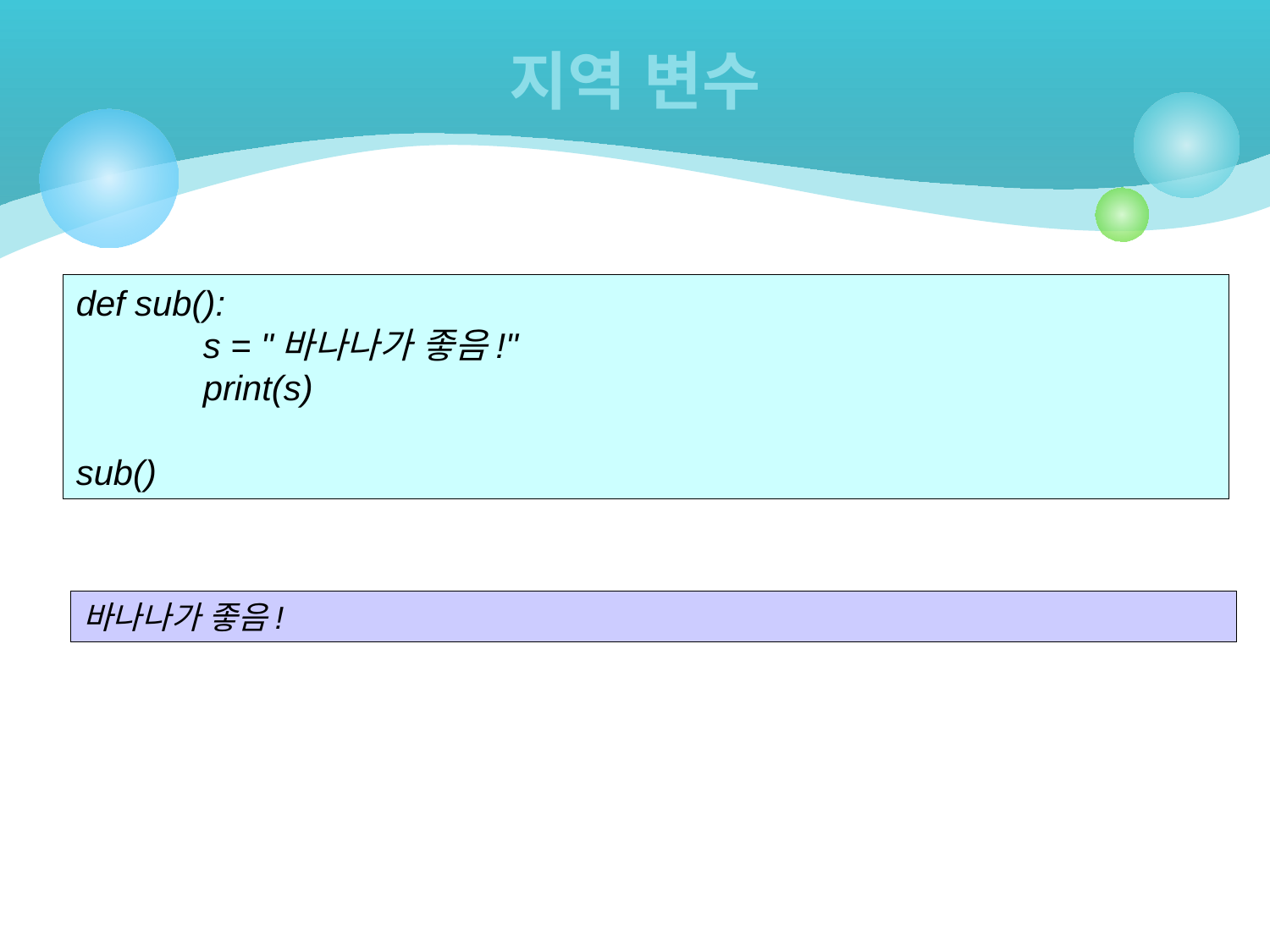

# 지역 변수
def sub():
	s = "바나나가 좋음!"
	print(s)

sub()
바나나가 좋음!